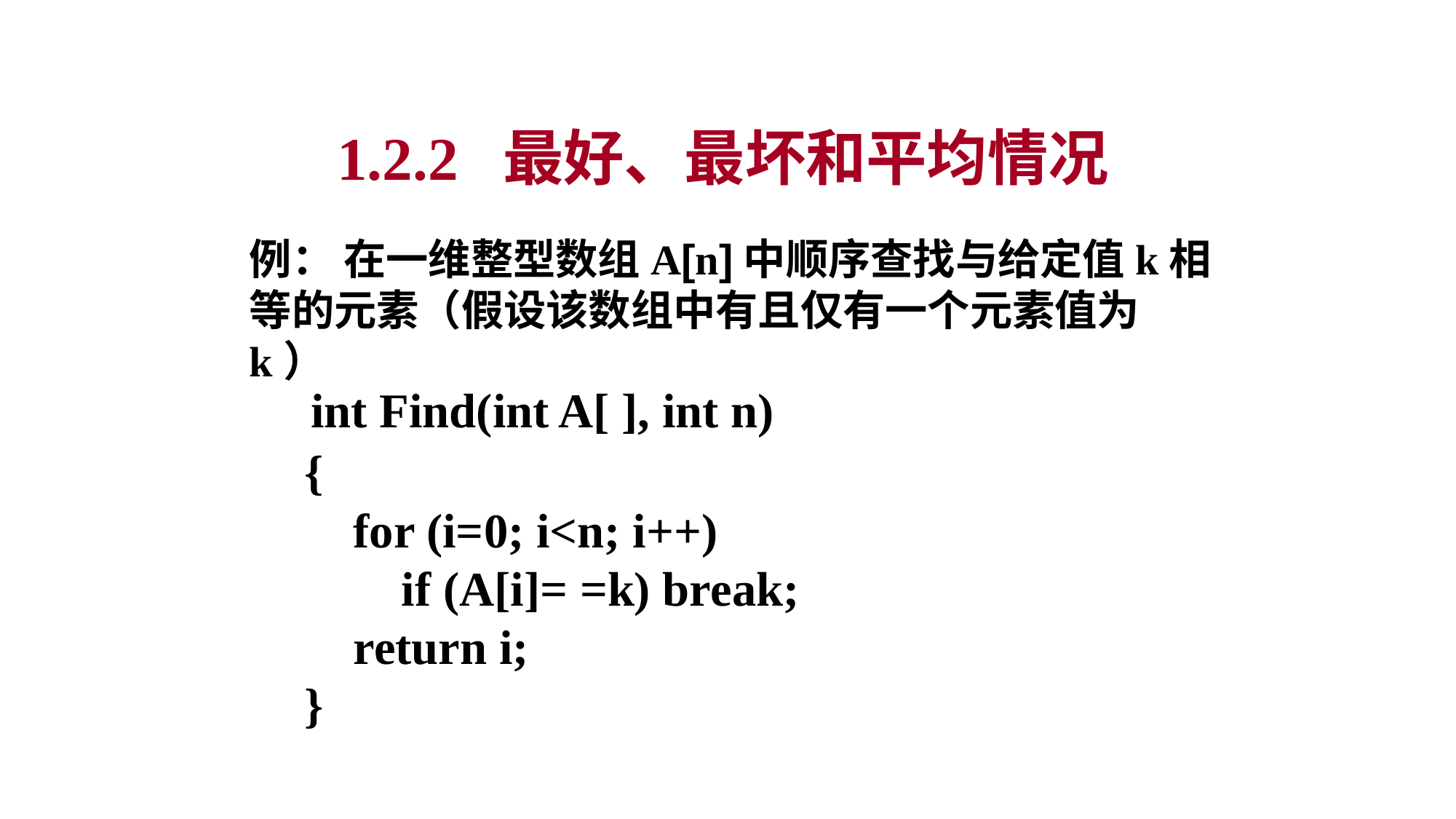

1.2.2  最好、最坏和平均情况
例： 在一维整型数组A[n]中顺序查找与给定值k相等的元素（假设该数组中有且仅有一个元素值为k）
 int Find(int A[ ], int n)
 {
     for (i=0; i<n; i++)
     	if (A[i]= =k) break;
     return i;
 }